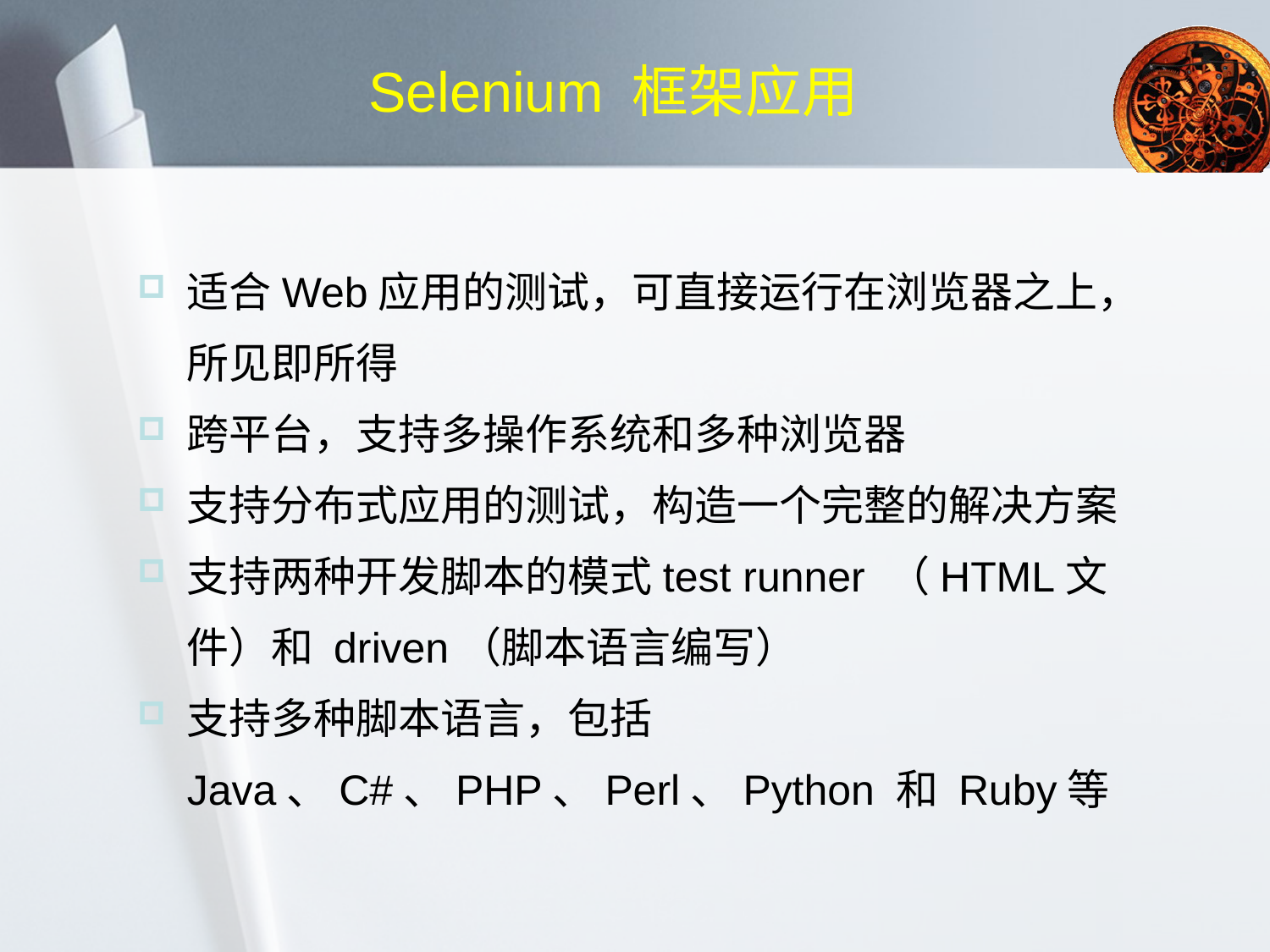

# Selenium 框架应用
适合Web应用的测试，可直接运行在浏览器之上，所见即所得
跨平台，支持多操作系统和多种浏览器
支持分布式应用的测试，构造一个完整的解决方案
支持两种开发脚本的模式test runner （HTML文件）和 driven（脚本语言编写）
支持多种脚本语言，包括Java、C#、PHP、Perl、Python 和 Ruby等